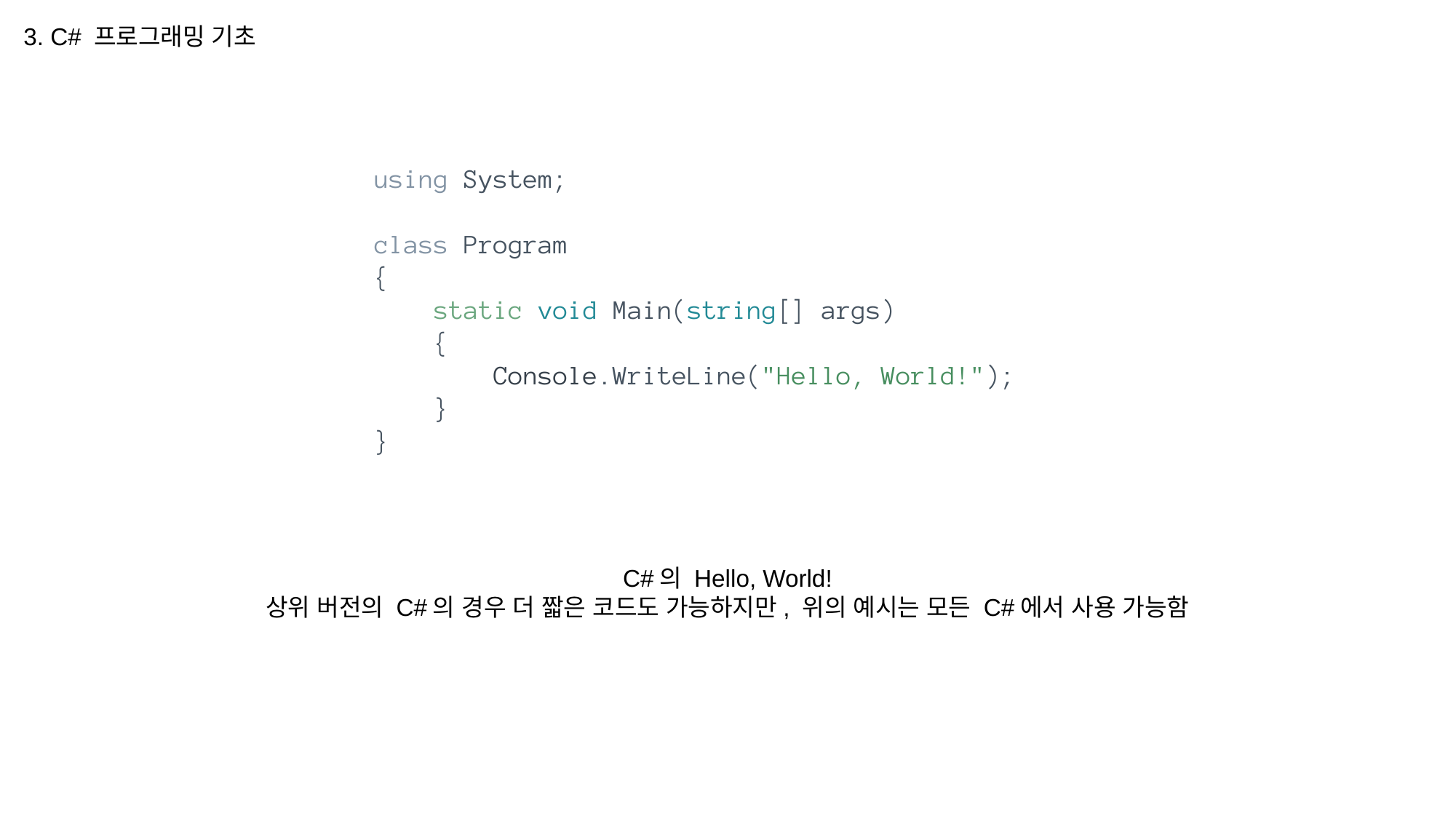

3. C# 프로그래밍 기초
using System;
class Program
{
    static void Main(string[] args)
    {
        Console.WriteLine("Hello, World!");
    }
}
C#의 Hello, World!
상위 버전의 C#의 경우 더 짧은 코드도 가능하지만, 위의 예시는 모든 C#에서 사용 가능함